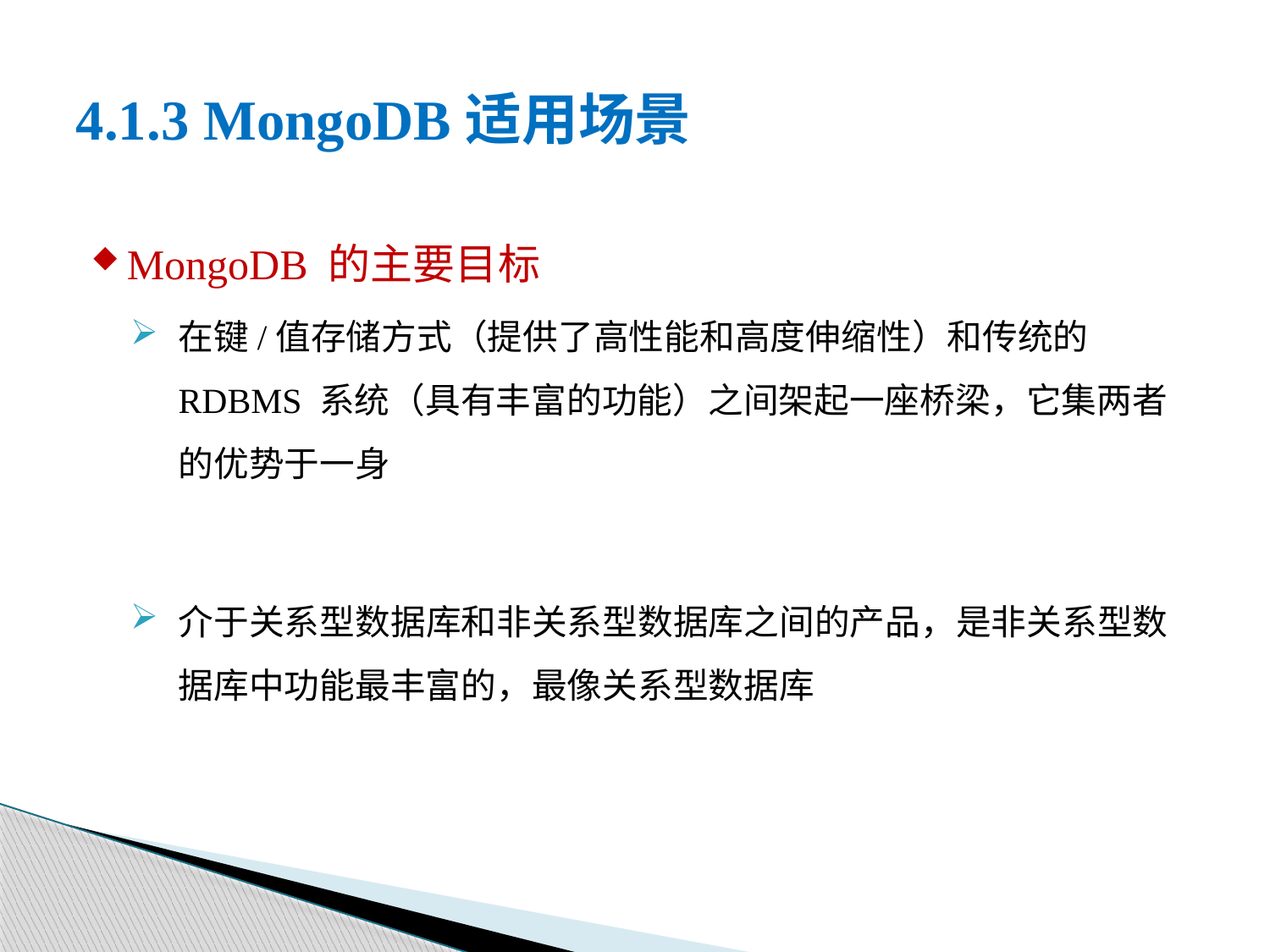

# 4.1.3 MongoDB适用场景
MongoDB 的主要目标
在键/值存储方式（提供了高性能和高度伸缩性）和传统的RDBMS 系统（具有丰富的功能）之间架起一座桥梁，它集两者的优势于一身

介于关系型数据库和非关系型数据库之间的产品，是非关系型数据库中功能最丰富的，最像关系型数据库